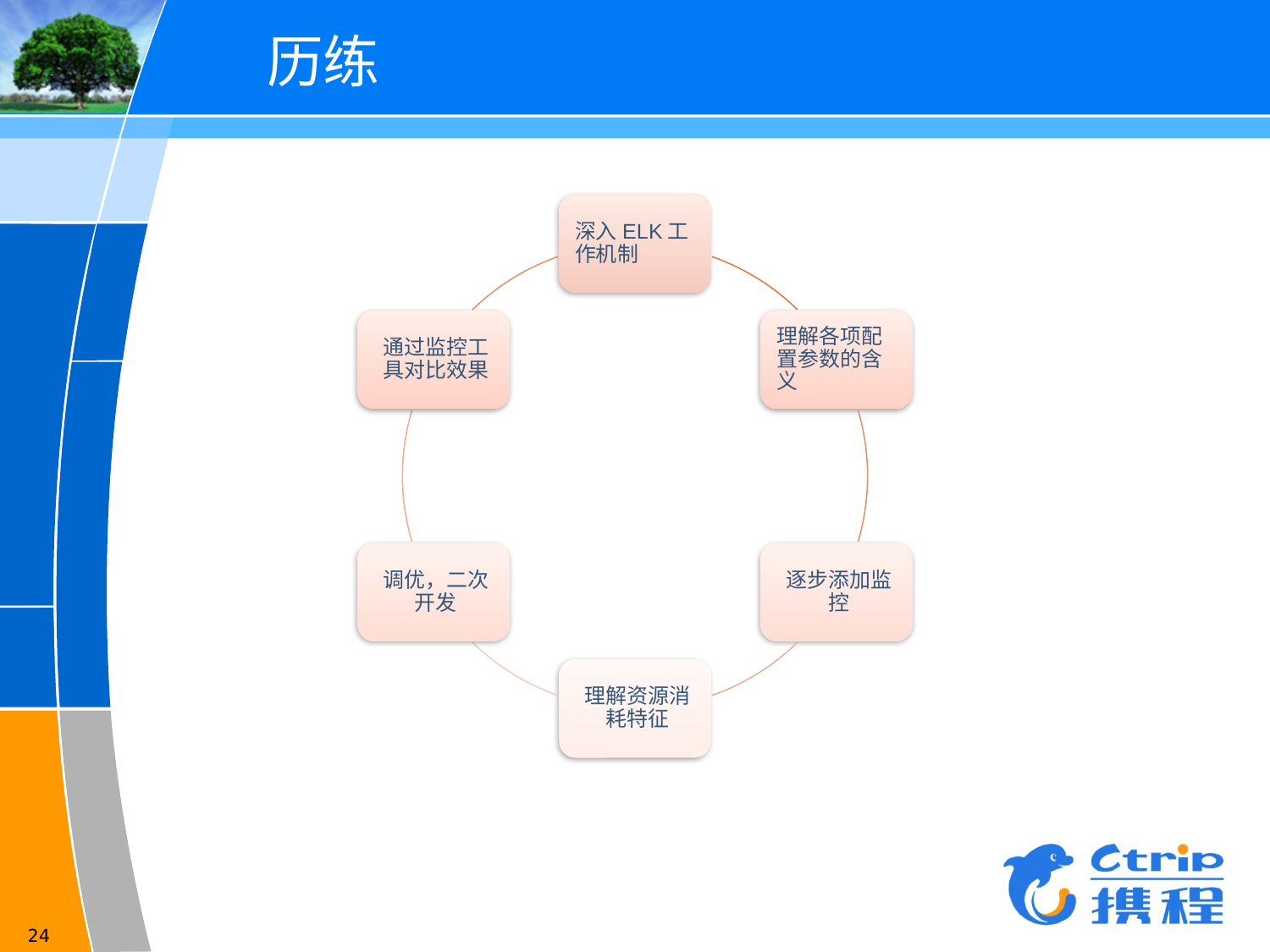

# 历练
深入ELK工作机制
理解各项配置参数的含义
逐步添加监控
理解资源消耗特征
调优，二次开发
通过监控工具对比效果
24